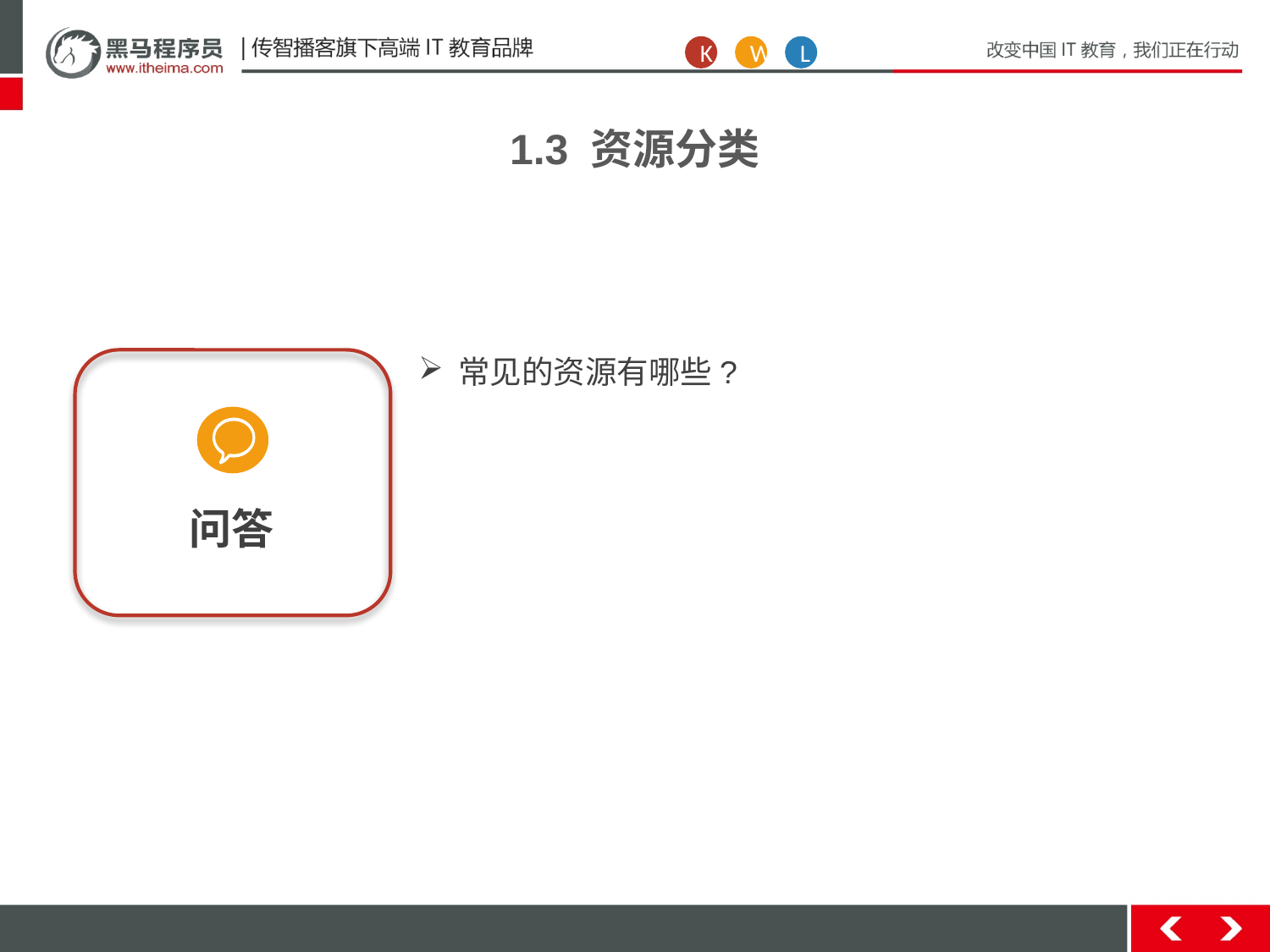

K
W
L
1.3 资源分类

问答
常见的资源有哪些?